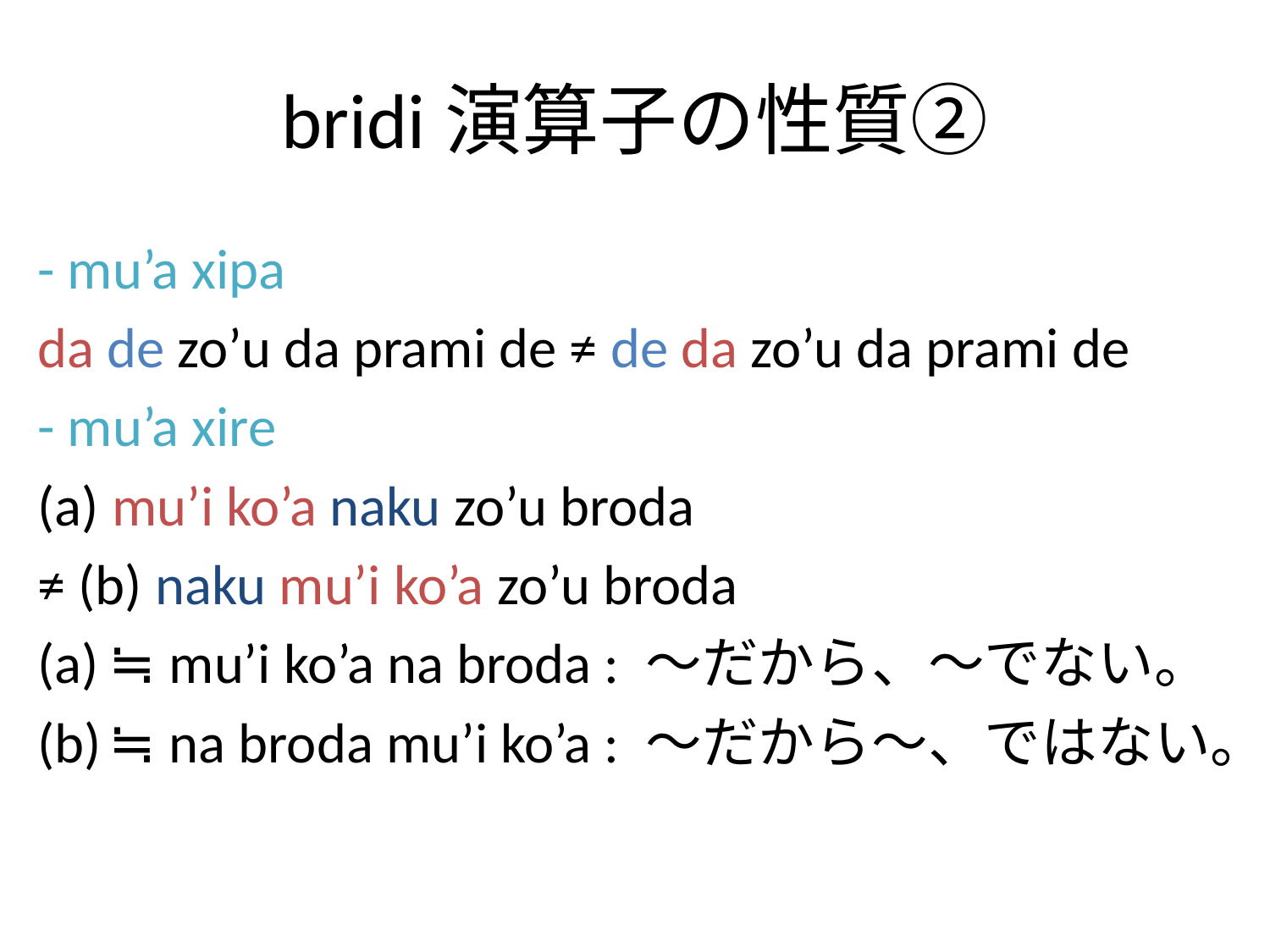

# bridi演算子の性質②
- mu’a xipa
da de zo’u da prami de ≠ de da zo’u da prami de
- mu’a xire
(a) mu’i ko’a naku zo’u broda
≠ (b) naku mu’i ko’a zo’u broda
≒ mu’i ko’a na broda : ～だから、～でない。
≒ na broda mu’i ko’a : ～だから～、ではない。